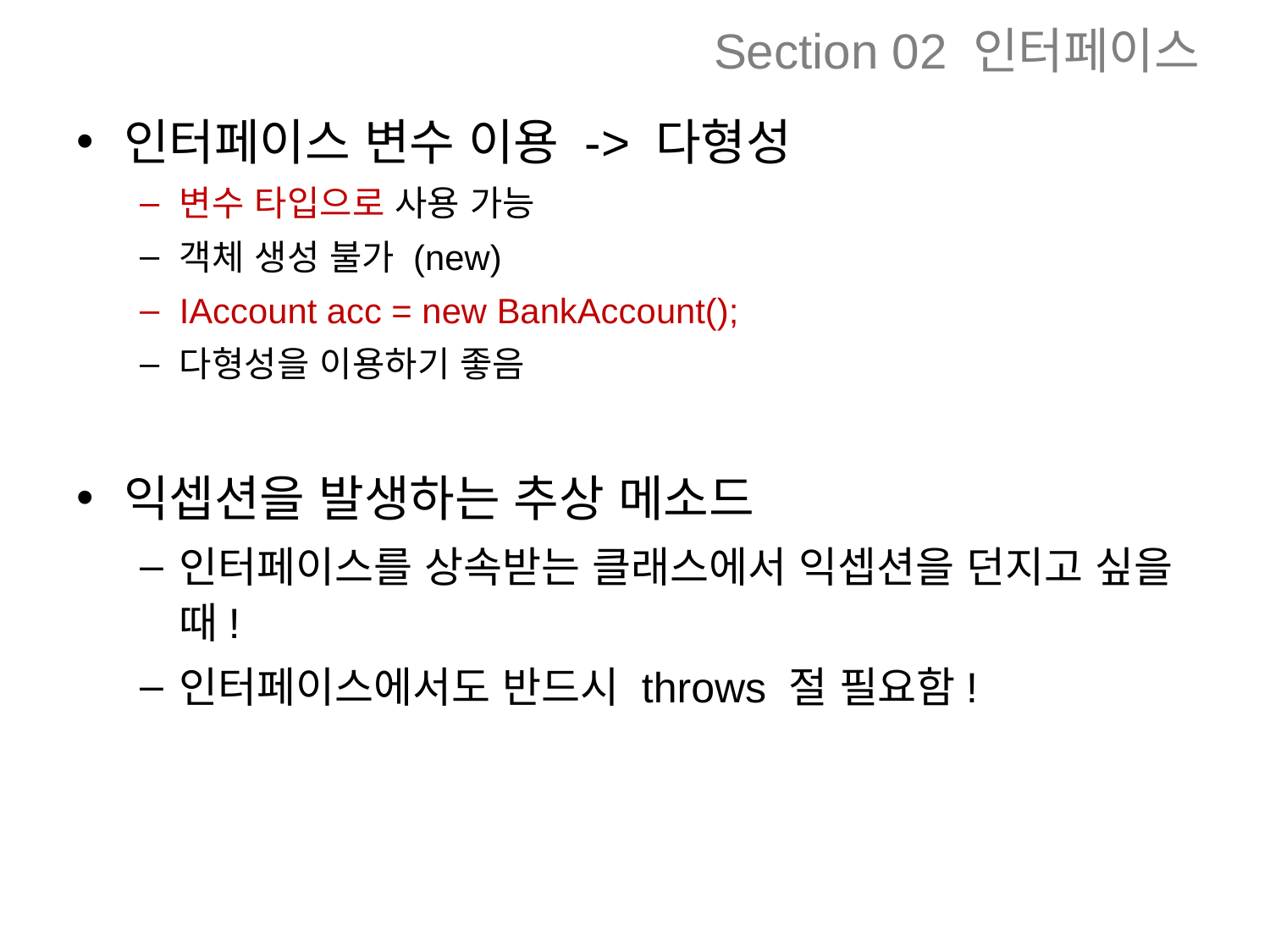

# Section 02 인터페이스
인터페이스 변수 이용 -> 다형성
변수 타입으로 사용 가능
객체 생성 불가 (new)
IAccount acc = new BankAccount();
다형성을 이용하기 좋음

익셉션을 발생하는 추상 메소드
인터페이스를 상속받는 클래스에서 익셉션을 던지고 싶을 때!
인터페이스에서도 반드시 throws 절 필요함!